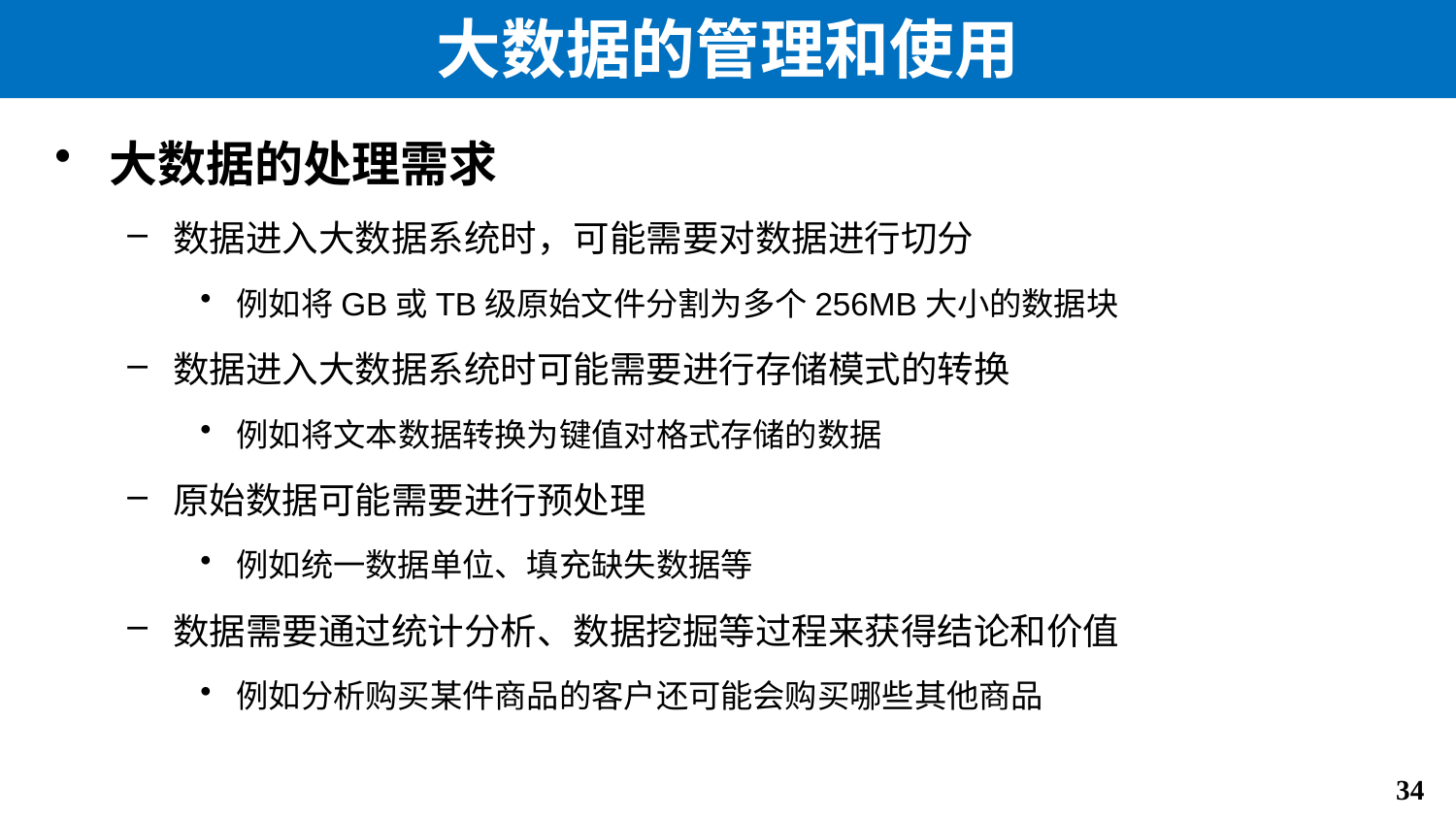

# 大数据的管理和使用
大数据的处理需求
数据进入大数据系统时，可能需要对数据进行切分
例如将GB或TB级原始文件分割为多个256MB大小的数据块
数据进入大数据系统时可能需要进行存储模式的转换
例如将文本数据转换为键值对格式存储的数据
原始数据可能需要进行预处理
例如统一数据单位、填充缺失数据等
数据需要通过统计分析、数据挖掘等过程来获得结论和价值
例如分析购买某件商品的客户还可能会购买哪些其他商品